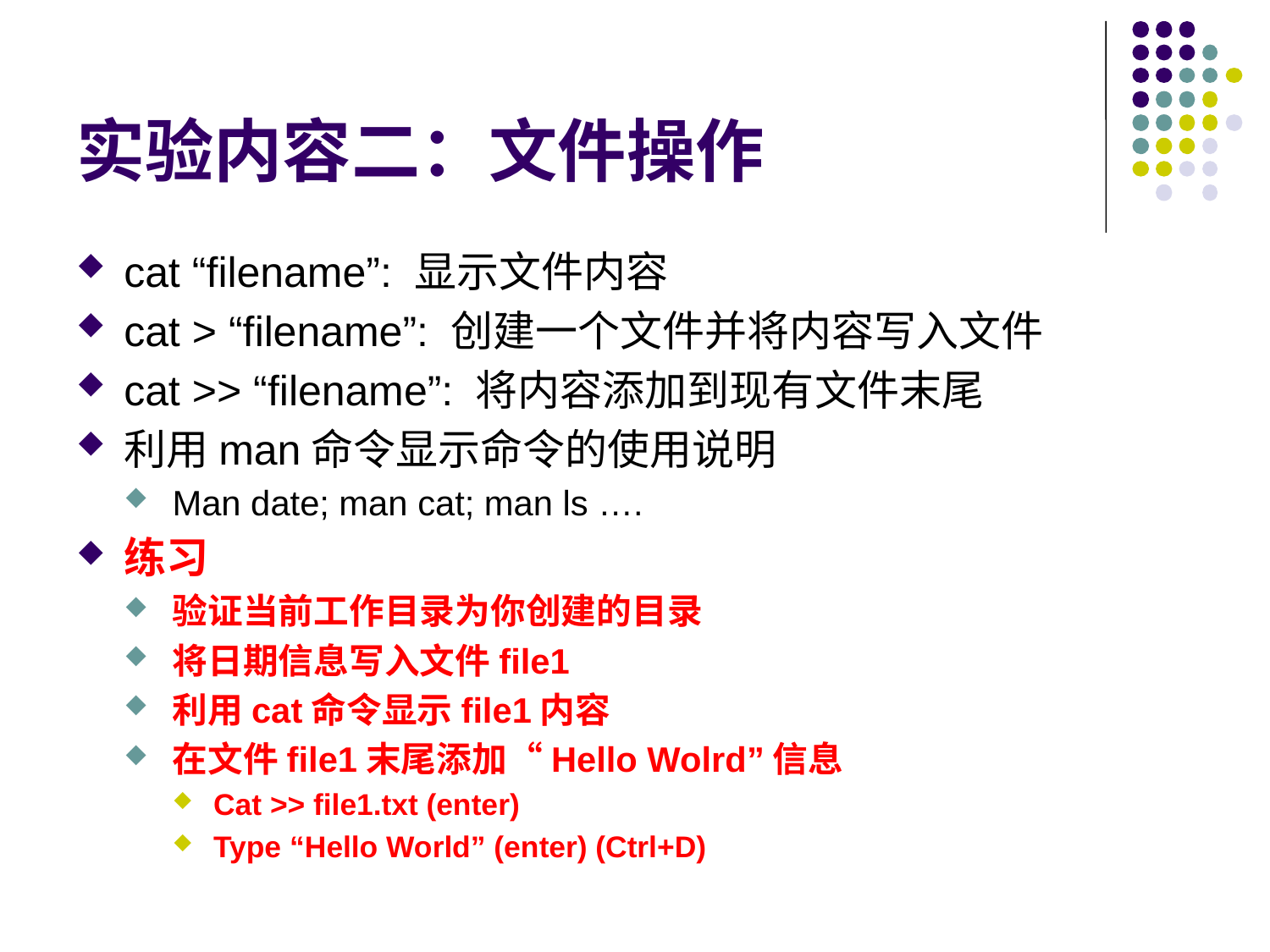

# 实验内容二：文件操作
cat “filename”: 显示文件内容
cat > “filename”: 创建一个文件并将内容写入文件
cat >> “filename”: 将内容添加到现有文件末尾
利用man命令显示命令的使用说明
Man date; man cat; man ls ….
练习
验证当前工作目录为你创建的目录
将日期信息写入文件file1
利用cat命令显示file1内容
在文件file1末尾添加“Hello Wolrd”信息
Cat >> file1.txt (enter)
Type “Hello World” (enter) (Ctrl+D)
6